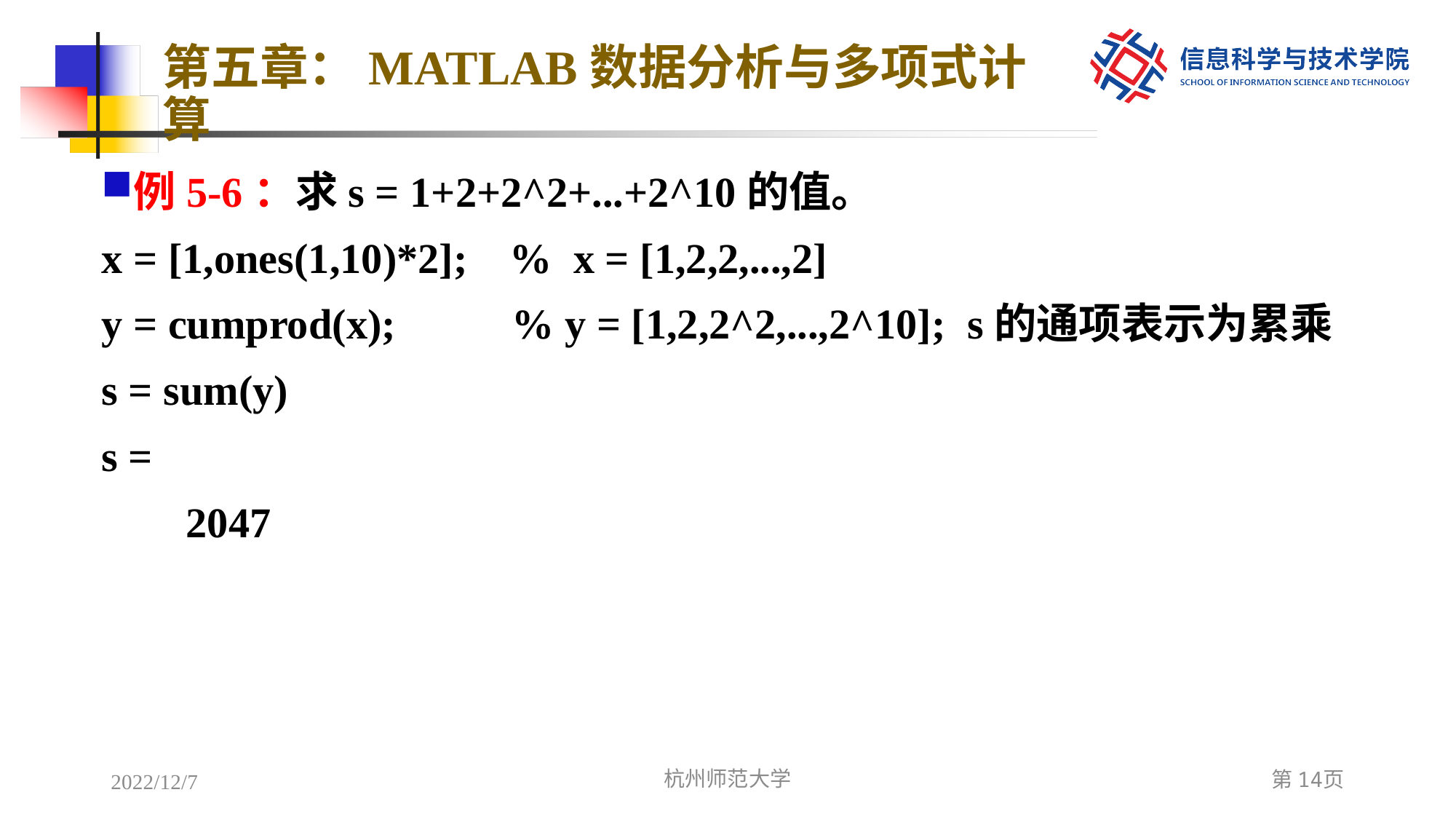

# 第五章：MATLAB数据分析与多项式计算
例5-6：求s = 1+2+2^2+...+2^10的值。
x = [1,ones(1,10)*2];    %  x = [1,2,2,...,2]
y = cumprod(x);           % y = [1,2,2^2,...,2^10];  s的通项表示为累乘
s = sum(y)
s =
        2047

2022/12/7
杭州师范大学
第14页